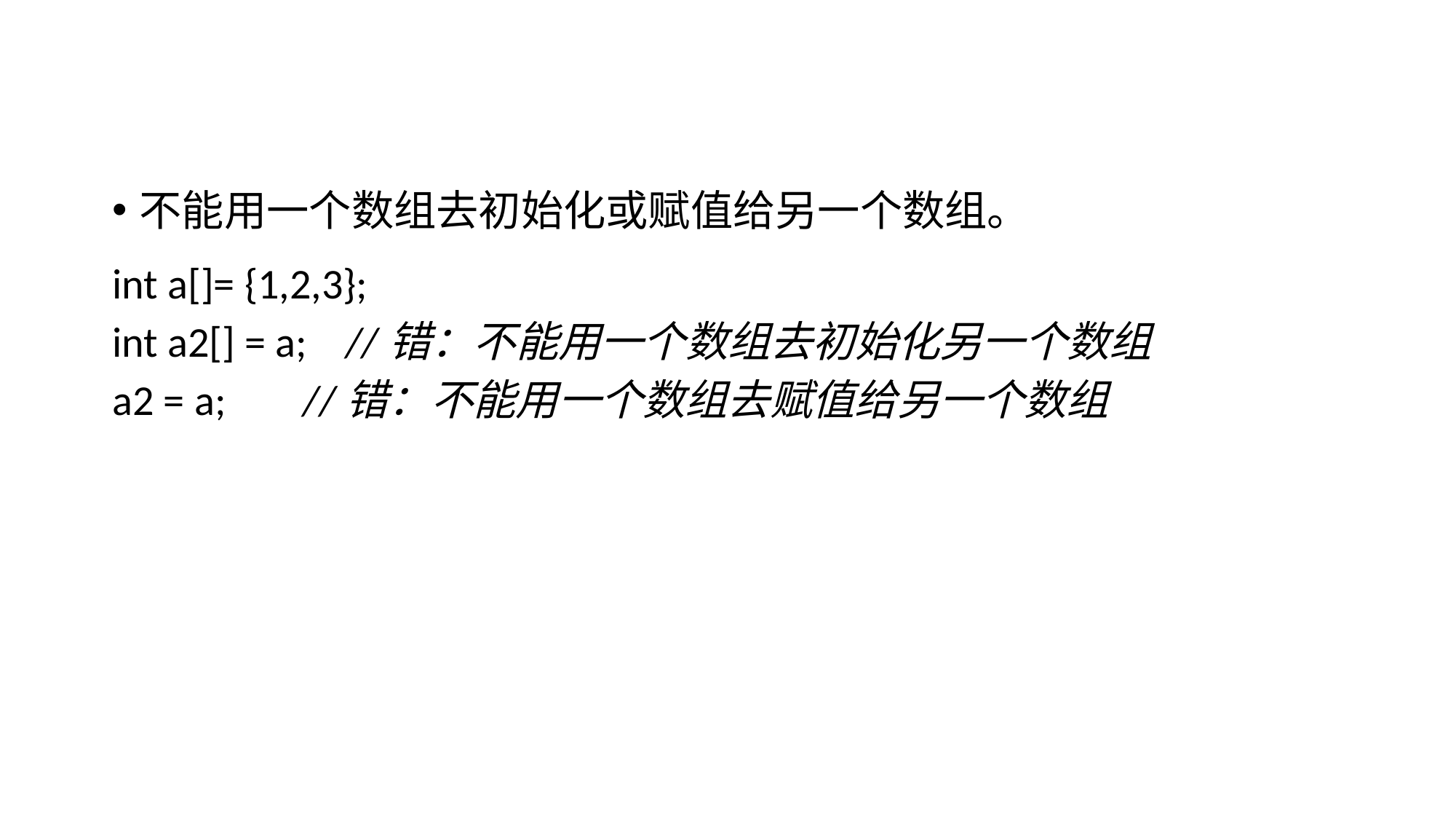

不能用一个数组去初始化或赋值给另一个数组。
int a[]= {1,2,3};
int a2[] = a;    //错：不能用一个数组去初始化另一个数组
a2 = a;        //错：不能用一个数组去赋值给另一个数组